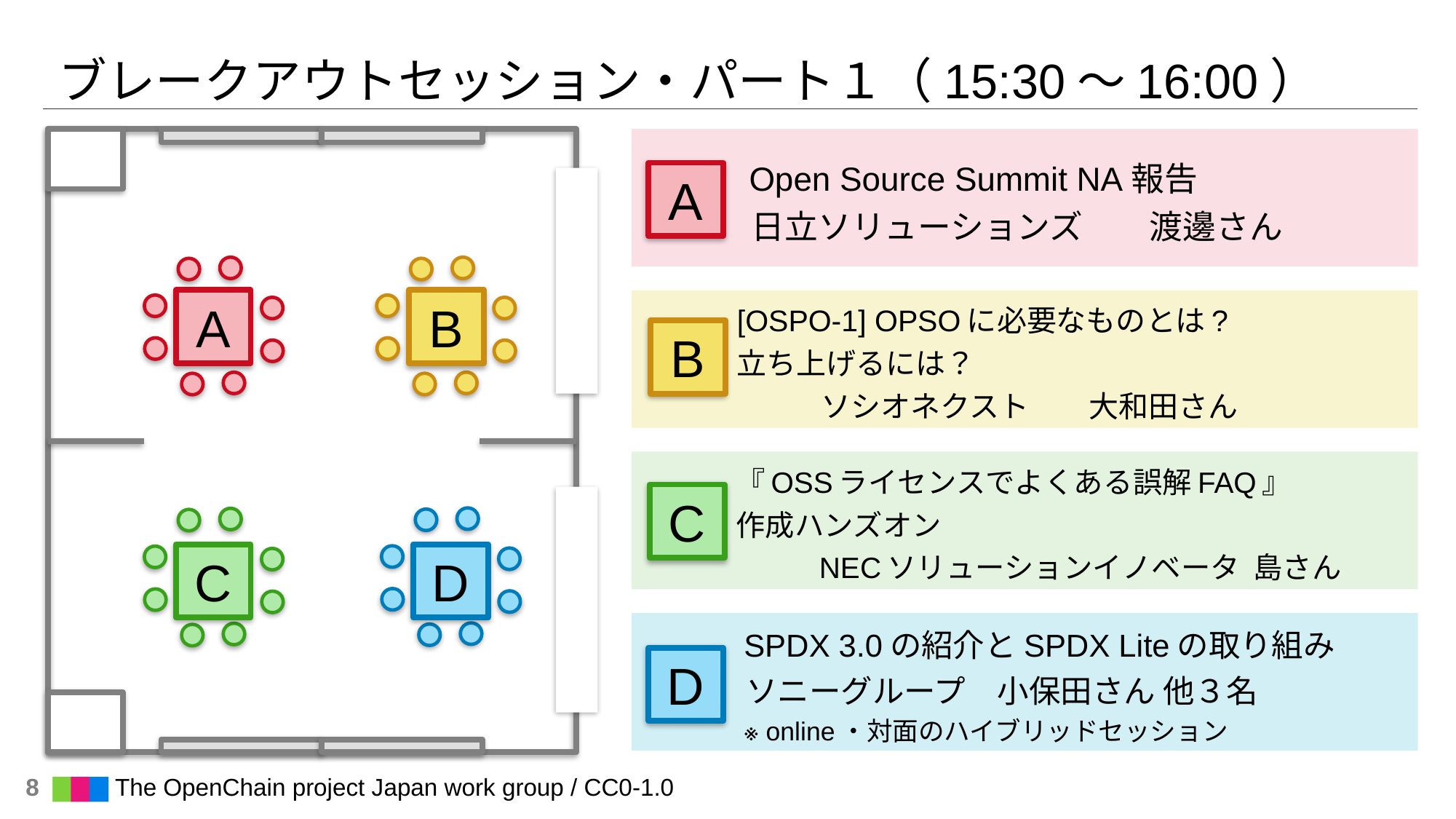

ブレークアウトセッション・パート１（15:30～16:00）

Open Source Summit NA報告
	日立ソリューションズ　　渡邊さん
A

A
B
[OSPO-1] OPSOに必要なものとは?
立ち上げるには？
	ソシオネクスト　　大和田さん

B

『OSSライセンスでよくある誤解FAQ』
作成ハンズオン
	NECソリューションイノベータ  島さん
C

C
D

SPDX 3.0の紹介とSPDX Liteの取り組み
	ソニーグループ　小保田さん 他３名
※ online・対面のハイブリッドセッション

D